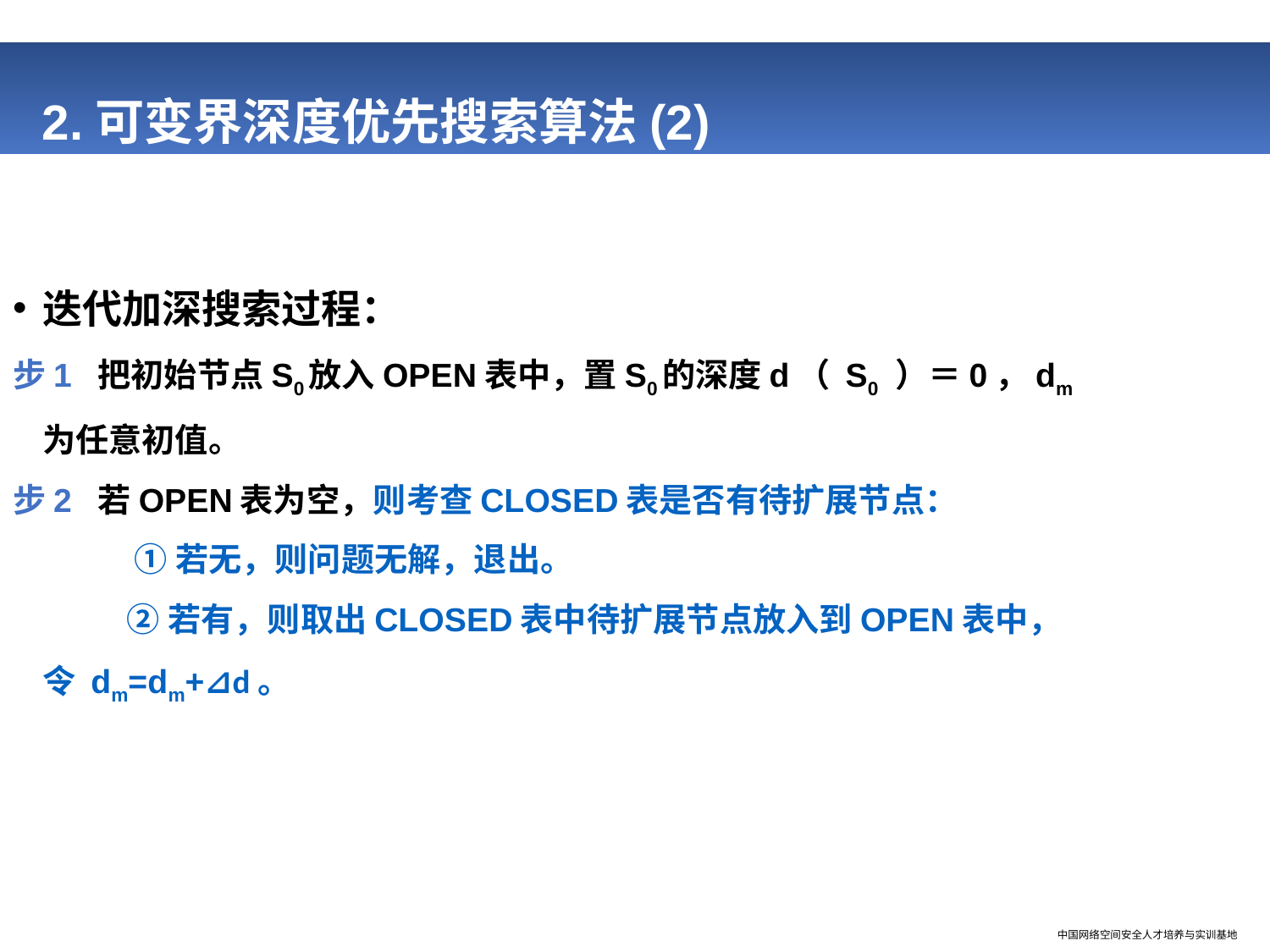

# 2.可变界深度优先搜索算法(2)
迭代加深搜索过程：
步1  把初始节点S0放入OPEN表中，置S0的深度d（ S0 ）＝0，dm为任意初值。
步2  若OPEN表为空，则考查CLOSED表是否有待扩展节点：
                ①若无，则问题无解，退出。
               ②若有，则取出CLOSED表中待扩展节点放入到OPEN表中，令 dm=dm+⊿d。